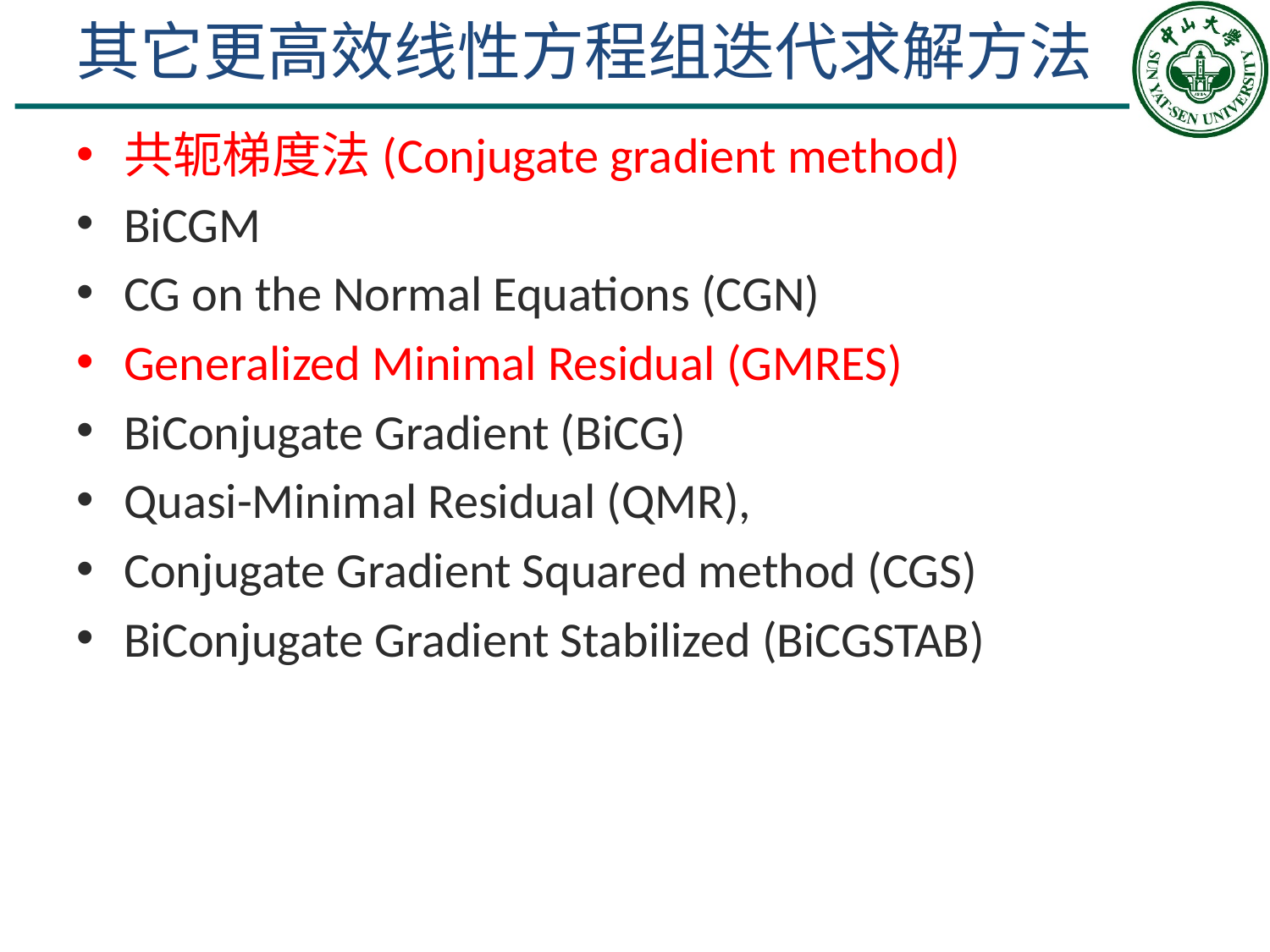

# 其它更高效线性方程组迭代求解方法
共轭梯度法(Conjugate gradient method)
BiCGM
CG on the Normal Equations (CGN)
Generalized Minimal Residual (GMRES)
BiConjugate Gradient (BiCG)
Quasi-Minimal Residual (QMR),
Conjugate Gradient Squared method (CGS)
BiConjugate Gradient Stabilized (BiCGSTAB)